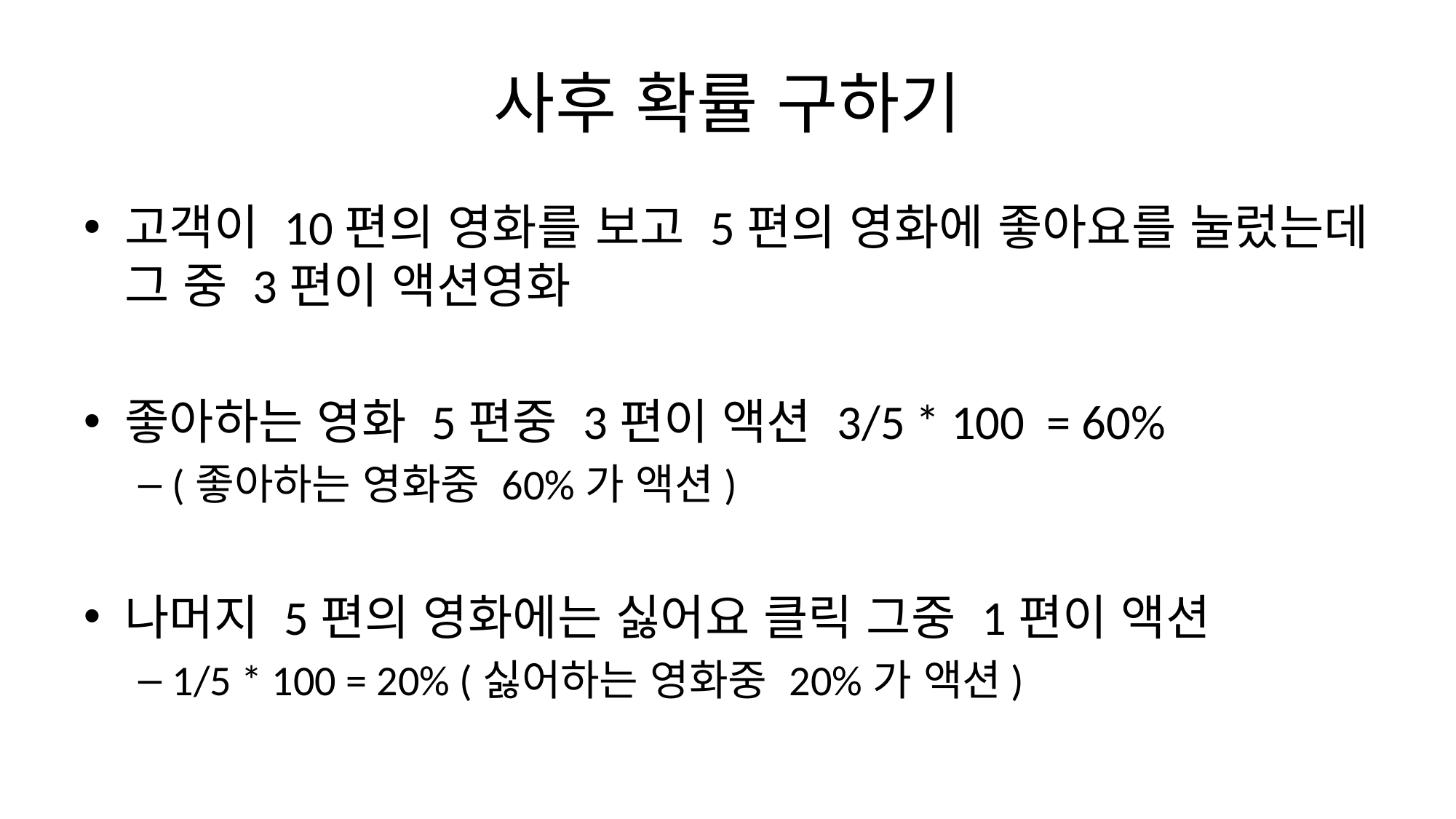

# 사후 확률 구하기
고객이 10편의 영화를 보고 5편의 영화에 좋아요를 눌렀는데 그 중 3편이 액션영화

좋아하는 영화 5편중 3편이 액션 3/5 * 100  = 60%
(좋아하는 영화중 60%가 액션)

나머지 5편의 영화에는 싫어요 클릭 그중 1편이 액션
1/5 * 100 = 20% (싫어하는 영화중 20%가 액션)